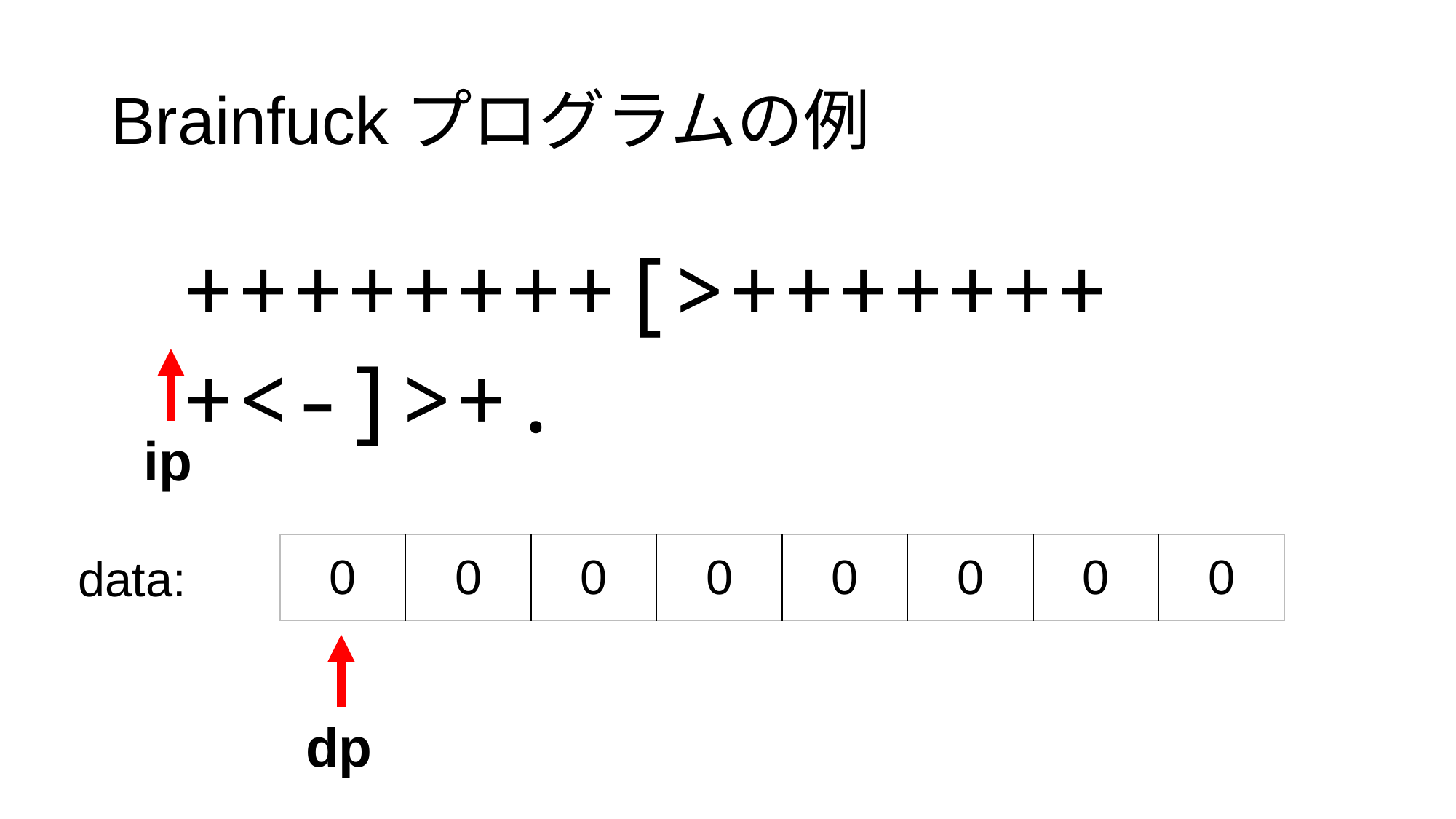

# Brainfuckプログラムの例
++++++++[>++++++++<-]>+.
ip
| 0 | 0 | 0 | 0 | 0 | 0 | 0 | 0 |
| --- | --- | --- | --- | --- | --- | --- | --- |
data:
dp